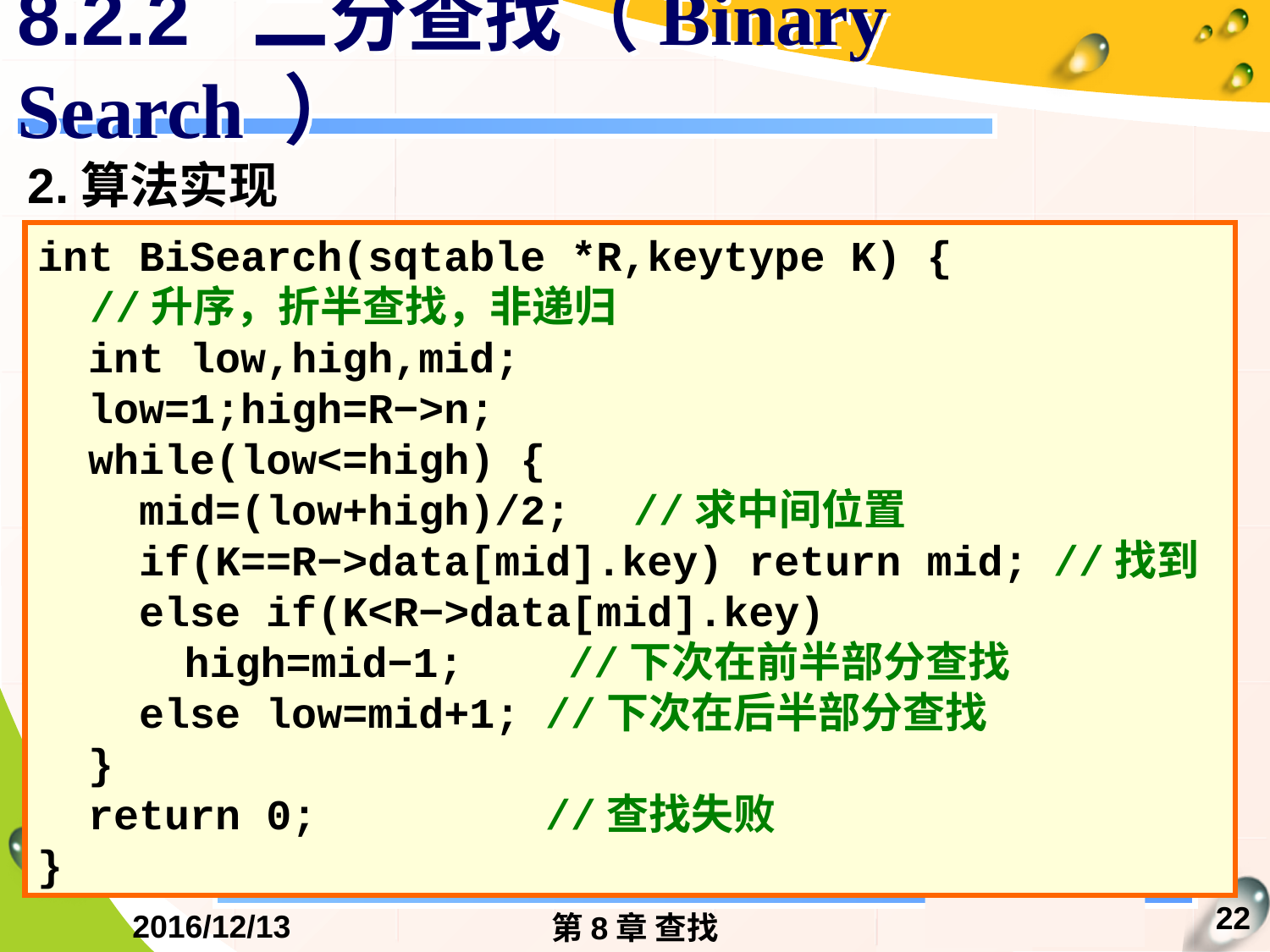

# 8.2.2  二分查找（Binary Search ）
2.算法实现
int BiSearch(sqtable *R,keytype K) {
　//升序，折半查找，非递归
  int low,high,mid;
  low=1;high=R−>n;
  while(low<=high) {
    mid=(low+high)/2;　//求中间位置
    if(K==R−>data[mid].key) return mid; //找到
    else if(K<R−>data[mid].key)
　　　 high=mid−1;　　//下次在前半部分查找
    else low=mid+1;	//下次在后半部分查找
  }
  return 0;		//查找失败
}
22
2016/12/13
第8章 查找